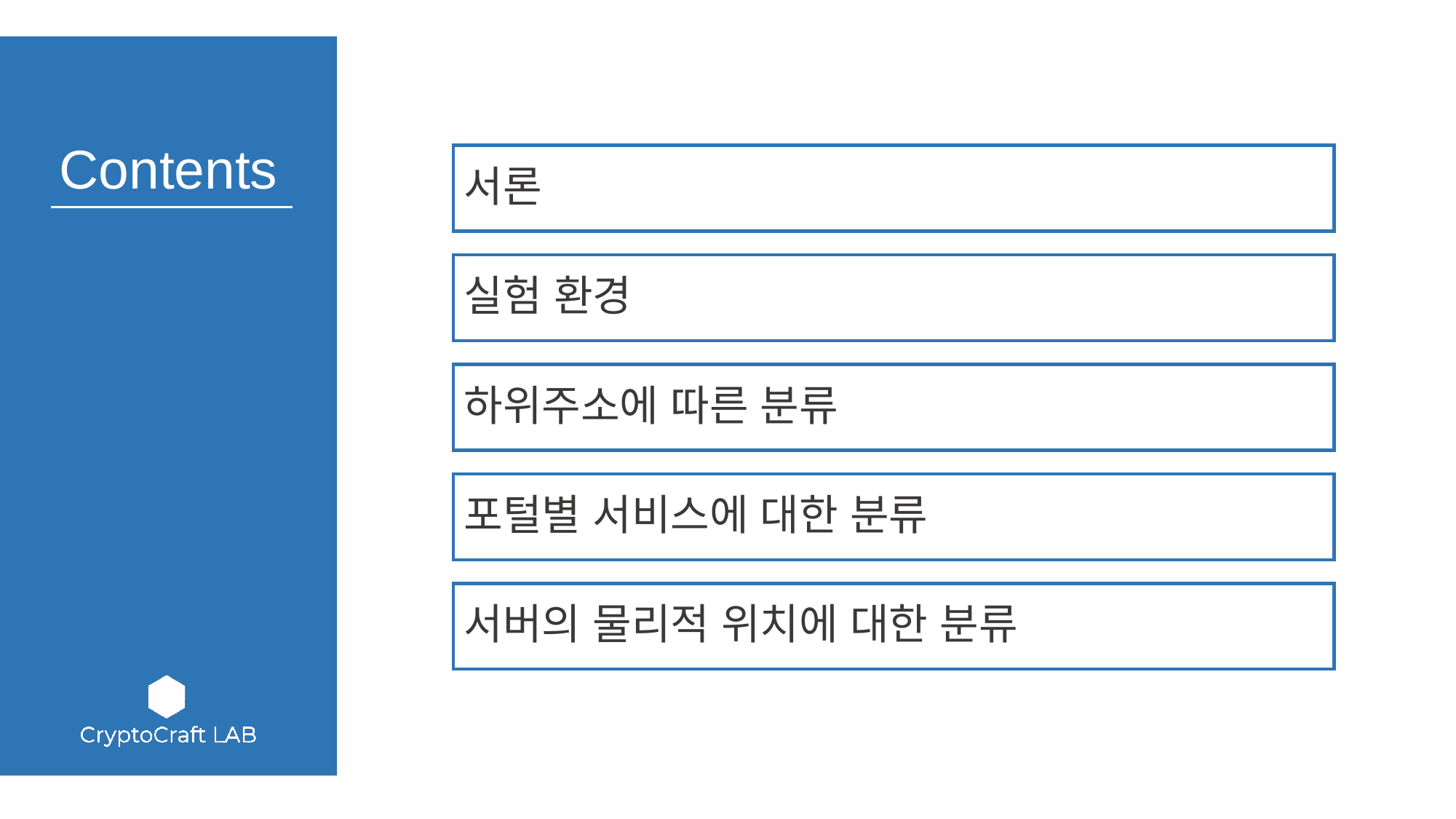

서론
실험 환경
하위주소에 따른 분류
포털별 서비스에 대한 분류
서버의 물리적 위치에 대한 분류